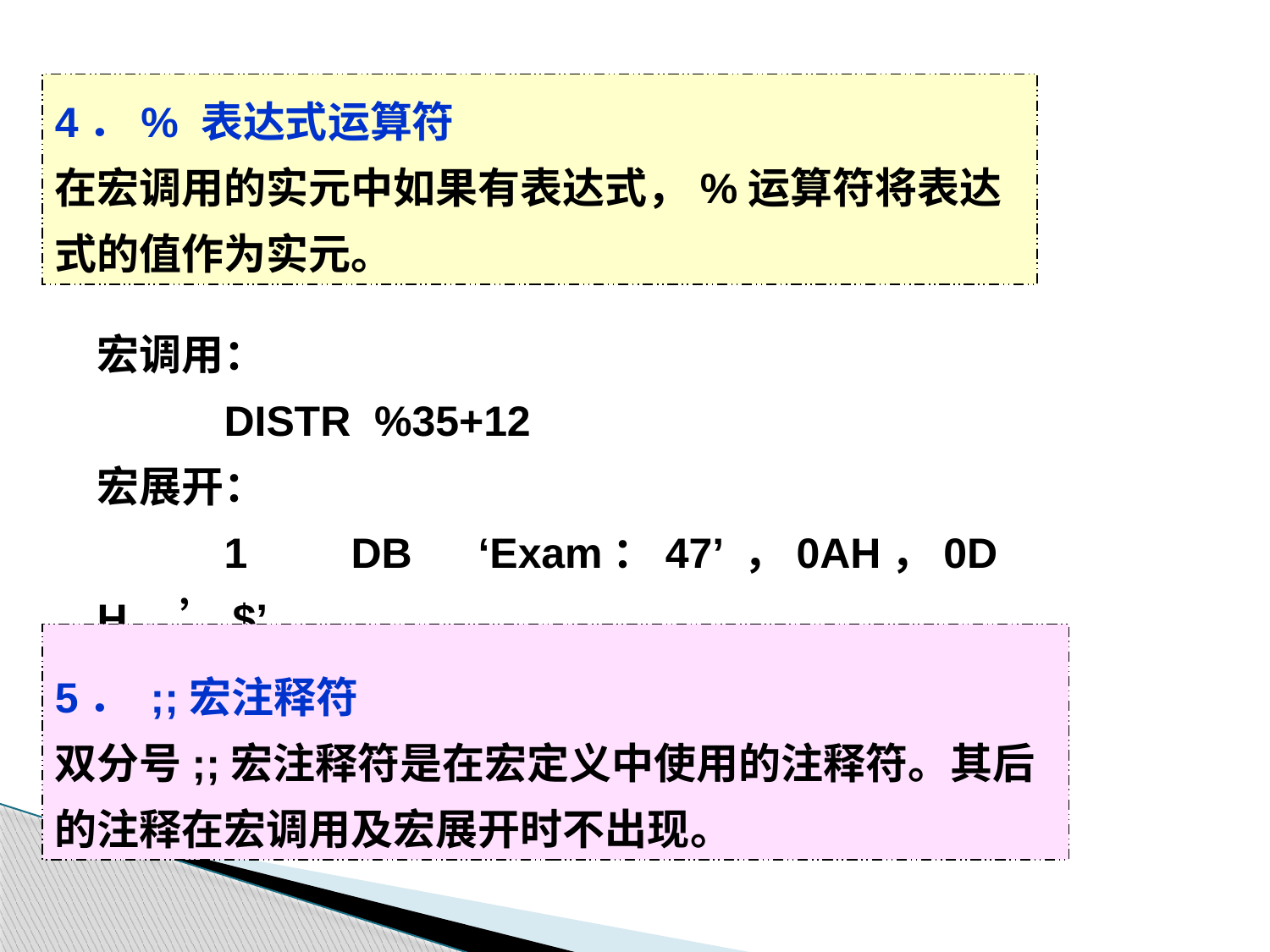

4．% 表达式运算符
在宏调用的实元中如果有表达式，%运算符将表达式的值作为实元。
宏调用：
	DISTR  %35+12
宏展开：
	1	DB	‘Exam：47’ ，0AH，0DH，’$’
5． ;;宏注释符
双分号;;宏注释符是在宏定义中使用的注释符。其后的注释在宏调用及宏展开时不出现。